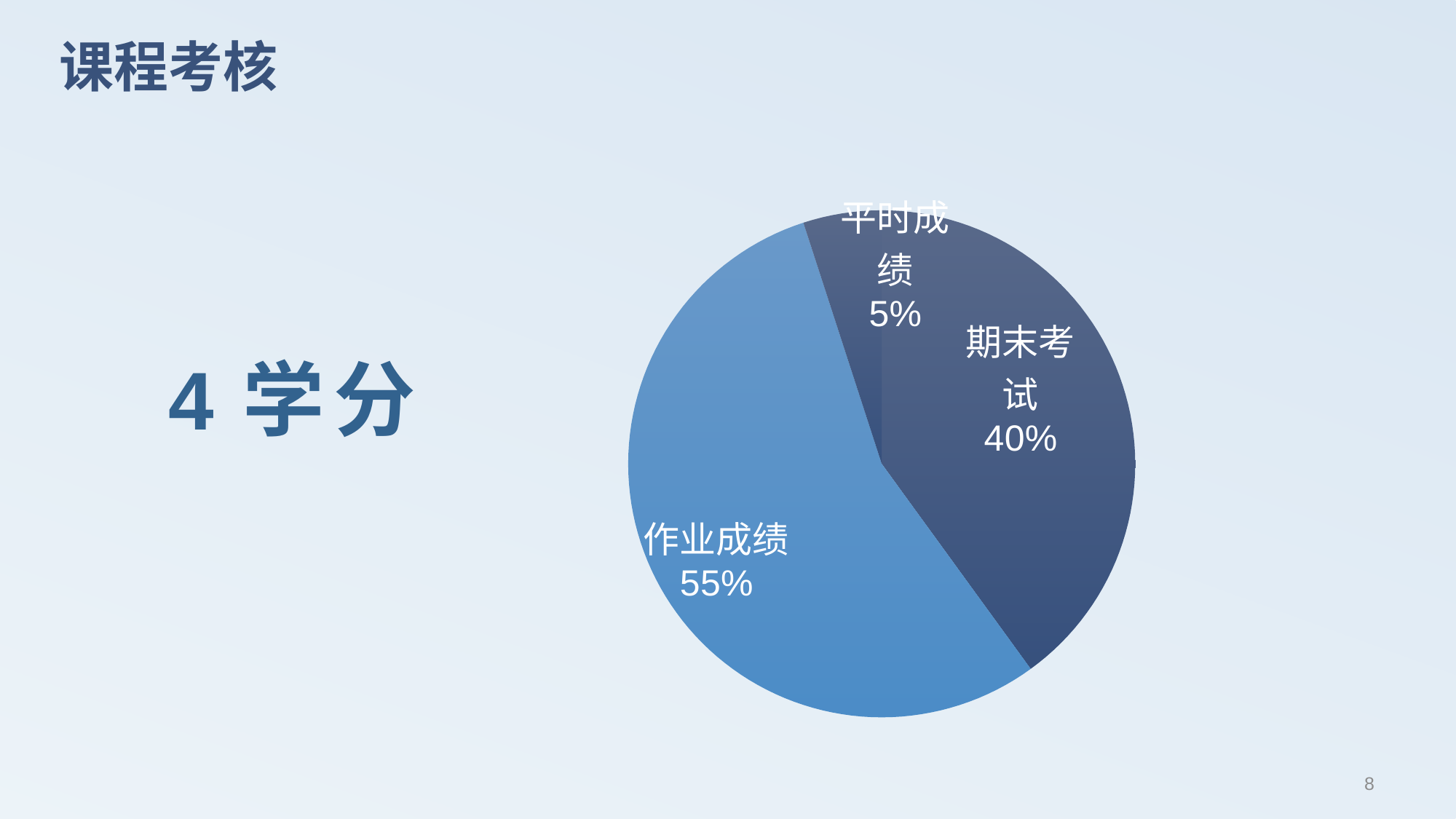

# 课程考核

### Chart

| Category | 总成绩组成 |
|---|---|
| 期末成绩 | 4.0 |
| 作业成绩 | 5.5 |
| 平时成绩 | 0.5 |
4学分